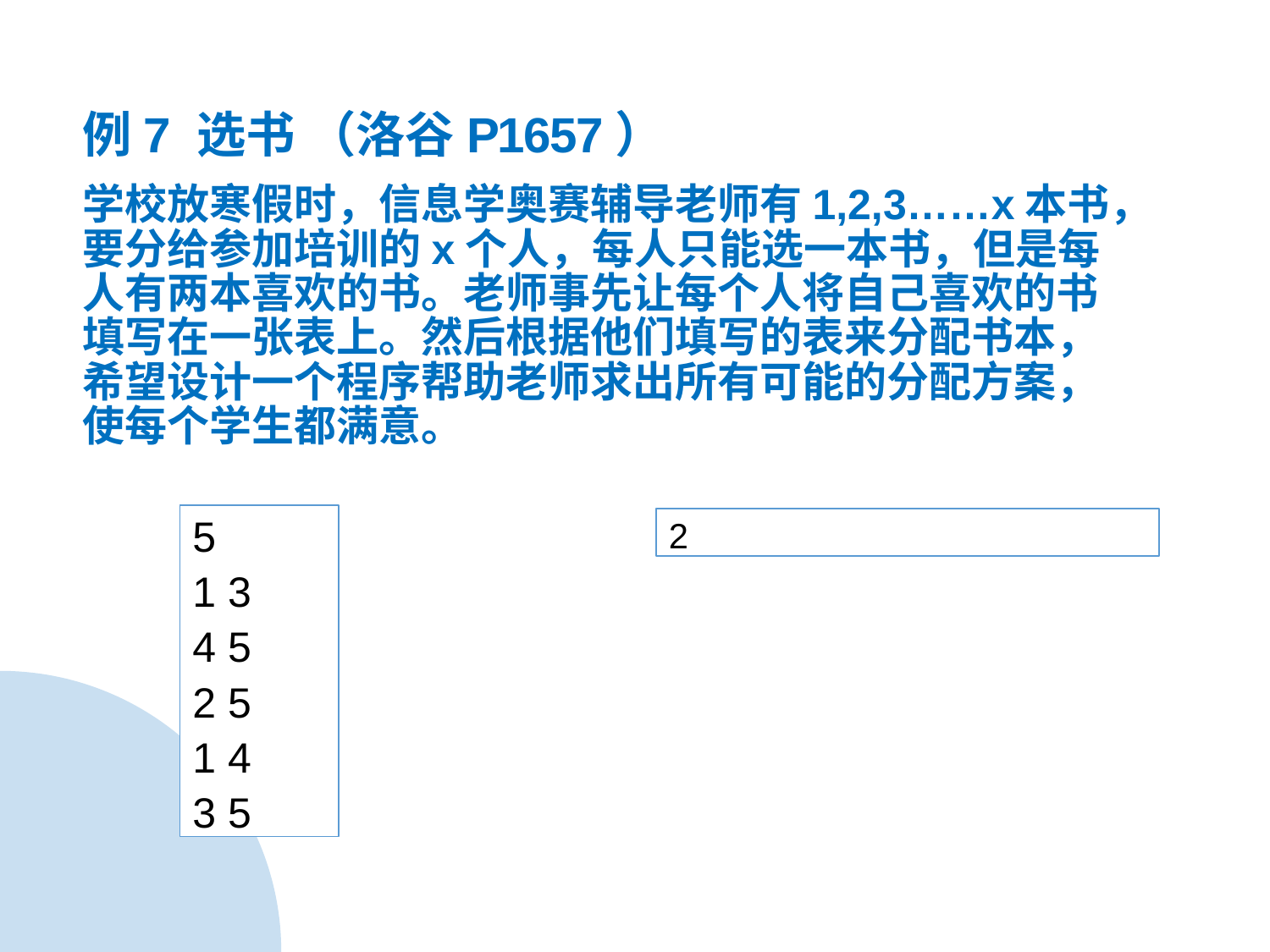

例7 选书 （洛谷P1657）
学校放寒假时，信息学奥赛辅导老师有1,2,3……x本书，要分给参加培训的x个人，每人只能选一本书，但是每人有两本喜欢的书。老师事先让每个人将自己喜欢的书填写在一张表上。然后根据他们填写的表来分配书本，希望设计一个程序帮助老师求出所有可能的分配方案，使每个学生都满意。
5
1 3
4 5
2 5
1 4
3 5
2